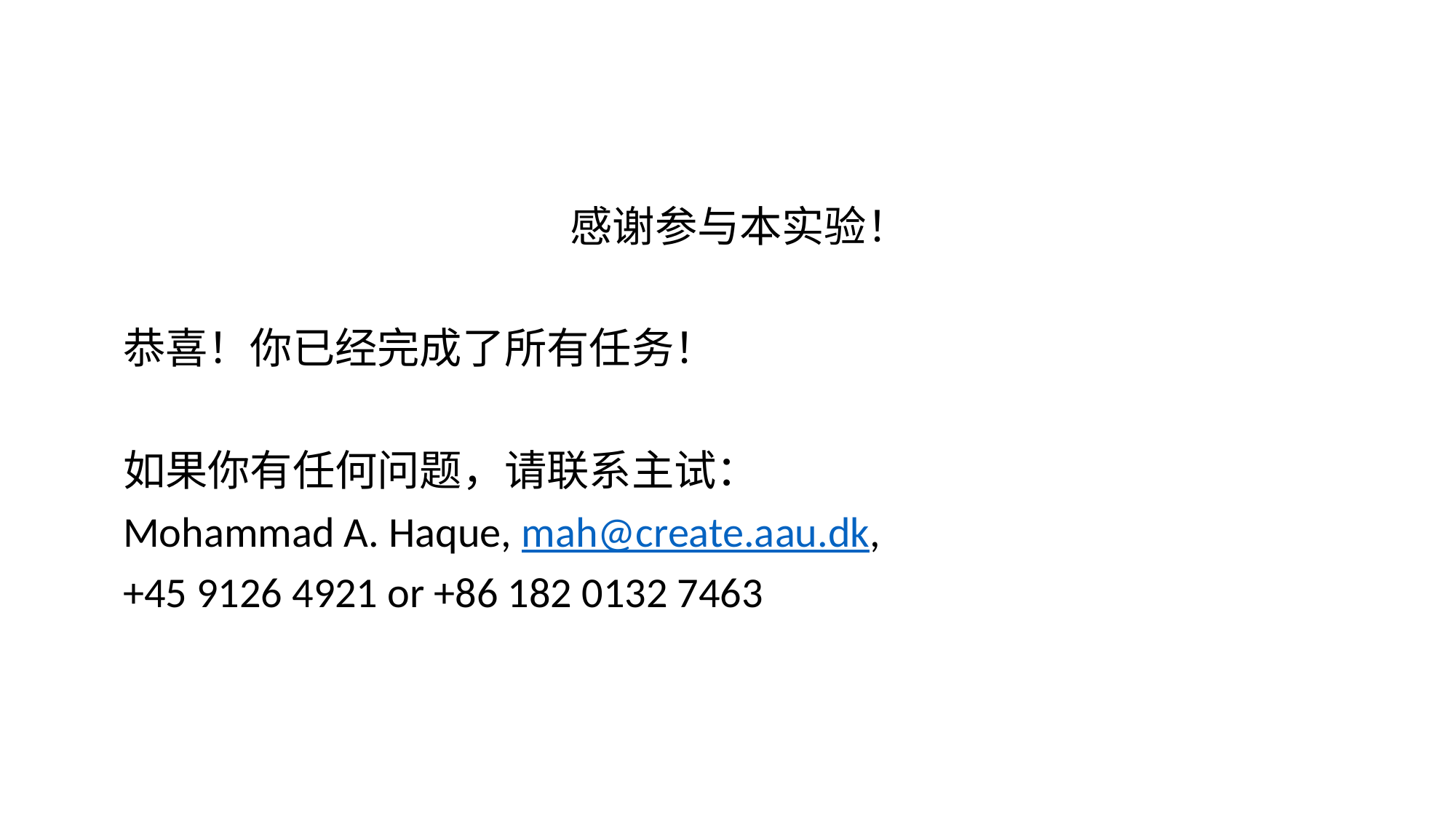

感谢参与本实验！

恭喜！你已经完成了所有任务！

如果你有任何问题，请联系主试：
Mohammad A. Haque, mah@create.aau.dk,
+45 9126 4921 or +86 182 0132 7463